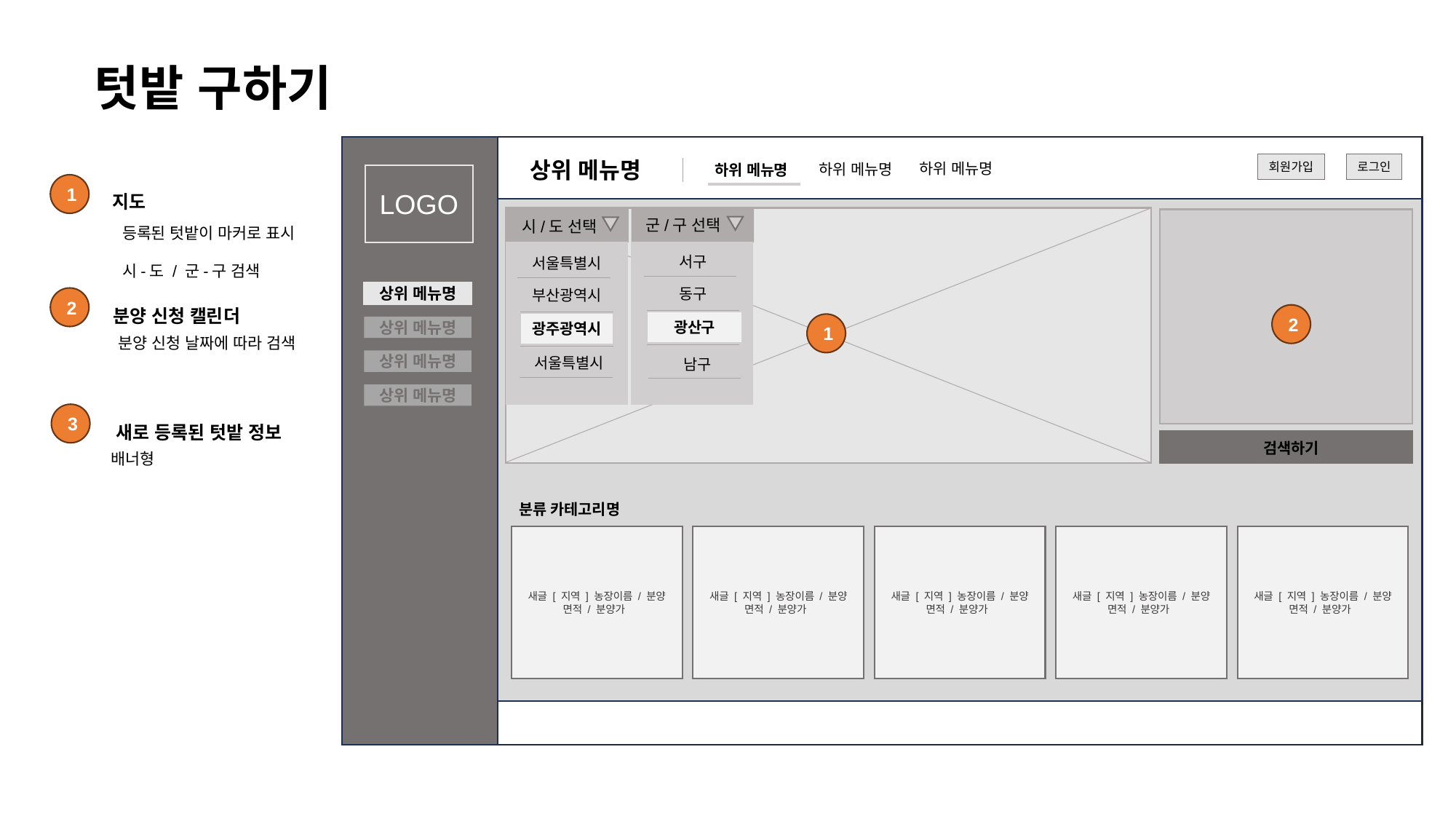

텃밭 구하기

상위 메뉴명
하위 메뉴명
회원가입
로그인
하위 메뉴명
하위 메뉴명
지도
LOGO
1
등록된 텃밭이 마커로 표시
시-도 / 군-구 검색

군/구 선택
시/도 선택

서구
서울특별시
분양 신청 캘린더
동구
부산광역시
상위 메뉴명
2
2
광산구
광주광역시
1
상위 메뉴명
분양 신청 날짜에 따라 검색
서울특별시
남구
상위 메뉴명
상위 메뉴명
새로 등록된 텃밭 정보
3

검색하기
배너형
분류 카테고리명
새글 [ 지역 ] 농장이름 / 분양 면적 / 분양가
새글 [ 지역 ] 농장이름 / 분양 면적 / 분양가
새글 [ 지역 ] 농장이름 / 분양 면적 / 분양가
새글 [ 지역 ] 농장이름 / 분양 면적 / 분양가
새글 [ 지역 ] 농장이름 / 분양 면적 / 분양가